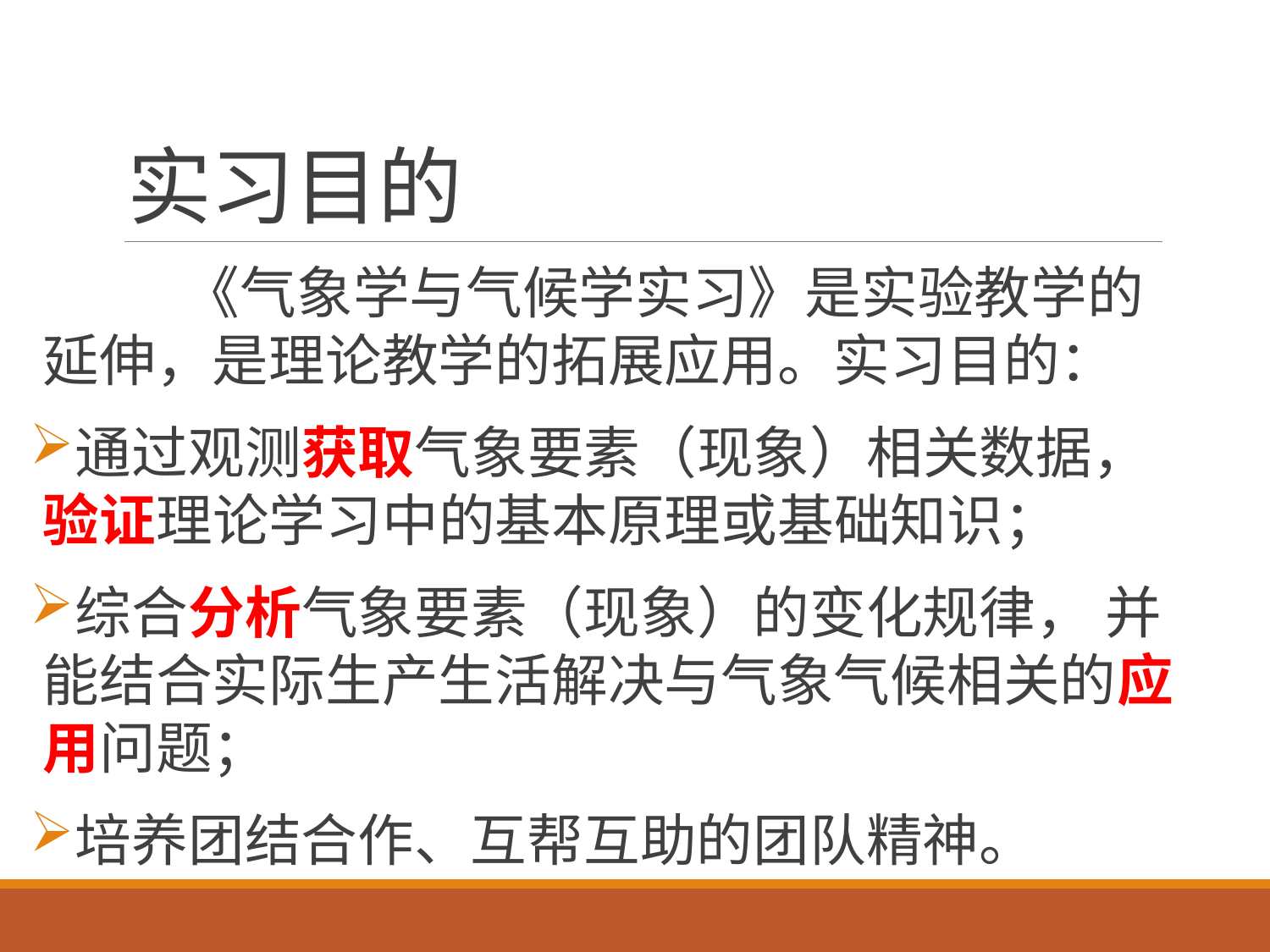

# 实习目的
          《气象学与气候学实习》是实验教学的延伸，是理论教学的拓展应用。实习目的：
通过观测获取气象要素（现象）相关数据，验证理论学习中的基本原理或基础知识；
综合分析气象要素（现象）的变化规律， 并能结合实际生产生活解决与气象气候相关的应用问题；
培养团结合作、互帮互助的团队精神。